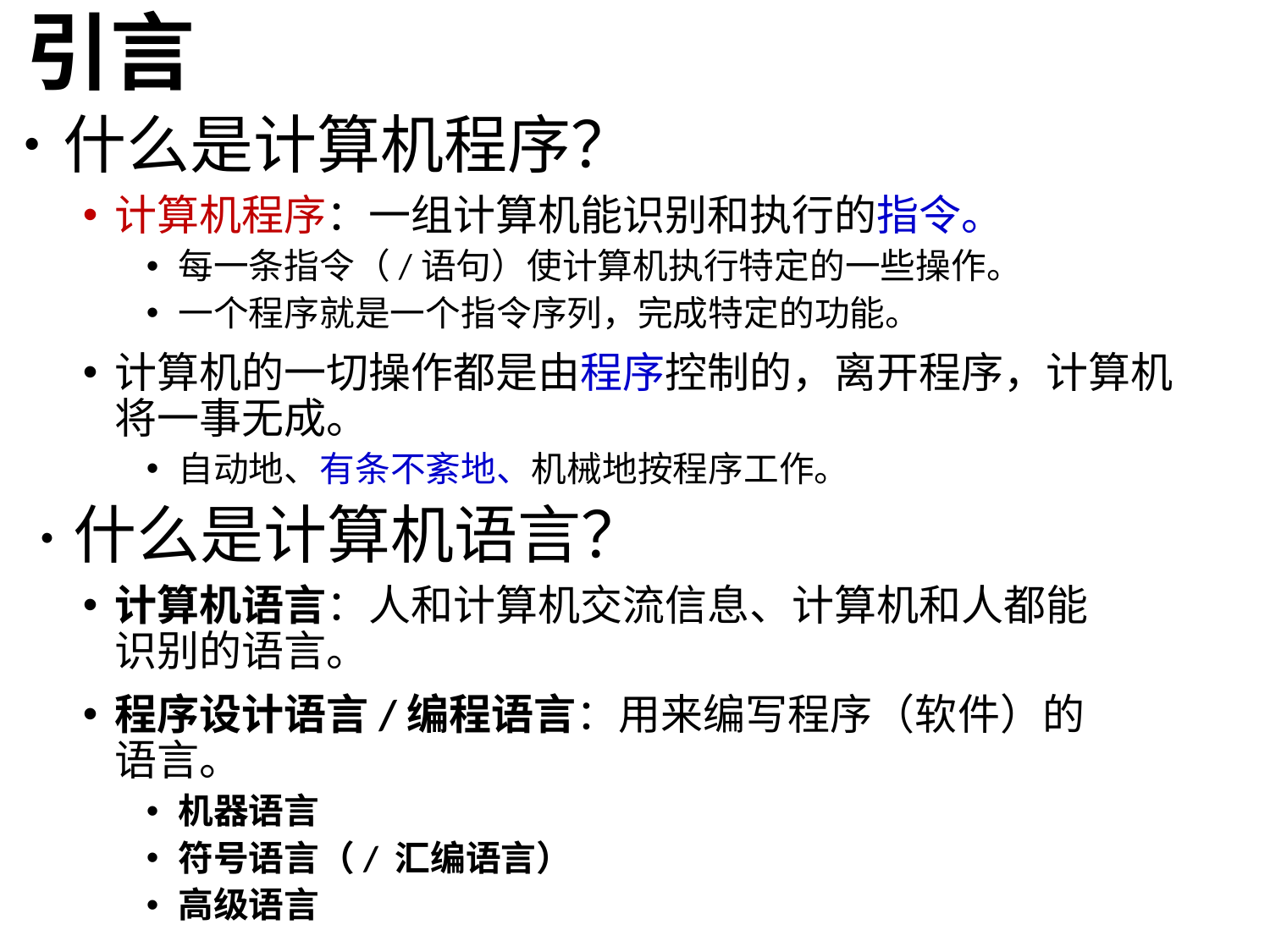

引言
# ·什么是计算机程序？
计算机程序：一组计算机能识别和执行的指令。
每一条指令（/语句）使计算机执行特定的一些操作。
一个程序就是一个指令序列，完成特定的功能。
计算机的一切操作都是由程序控制的，离开程序，计算机将一事无成。
自动地、有条不紊地、机械地按程序工作。
·什么是计算机语言？
计算机语言：人和计算机交流信息、计算机和人都能识别的语言。
程序设计语言/编程语言：用来编写程序（软件）的语言。
机器语言
符号语言（/ 汇编语言）
高级语言

1